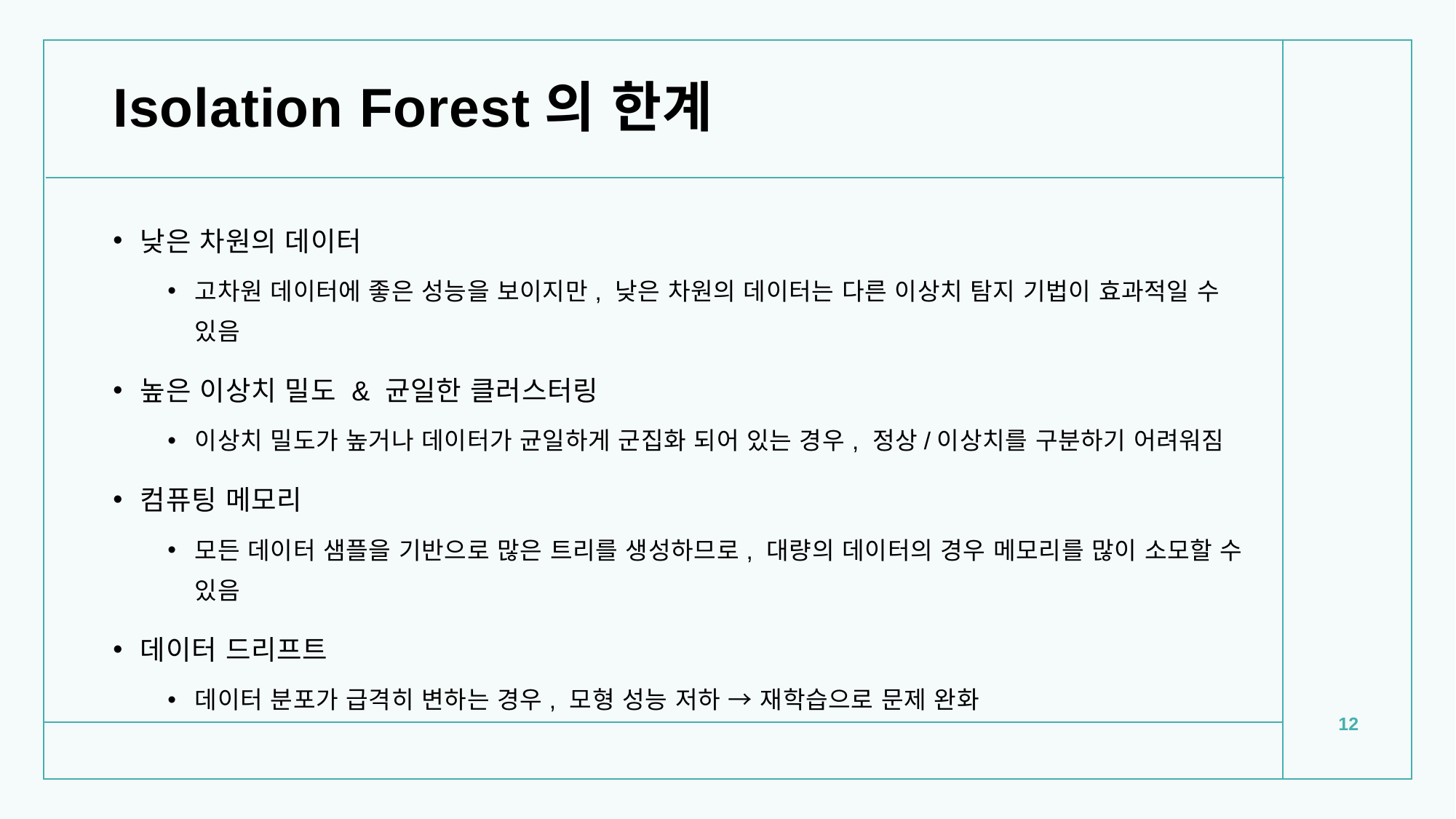

# Isolation Forest의 한계
낮은 차원의 데이터
고차원 데이터에 좋은 성능을 보이지만, 낮은 차원의 데이터는 다른 이상치 탐지 기법이 효과적일 수 있음
높은 이상치 밀도 & 균일한 클러스터링
이상치 밀도가 높거나 데이터가 균일하게 군집화 되어 있는 경우, 정상/이상치를 구분하기 어려워짐
컴퓨팅 메모리
모든 데이터 샘플을 기반으로 많은 트리를 생성하므로, 대량의 데이터의 경우 메모리를 많이 소모할 수 있음
데이터 드리프트
데이터 분포가 급격히 변하는 경우, 모형 성능 저하 → 재학습으로 문제 완화
12